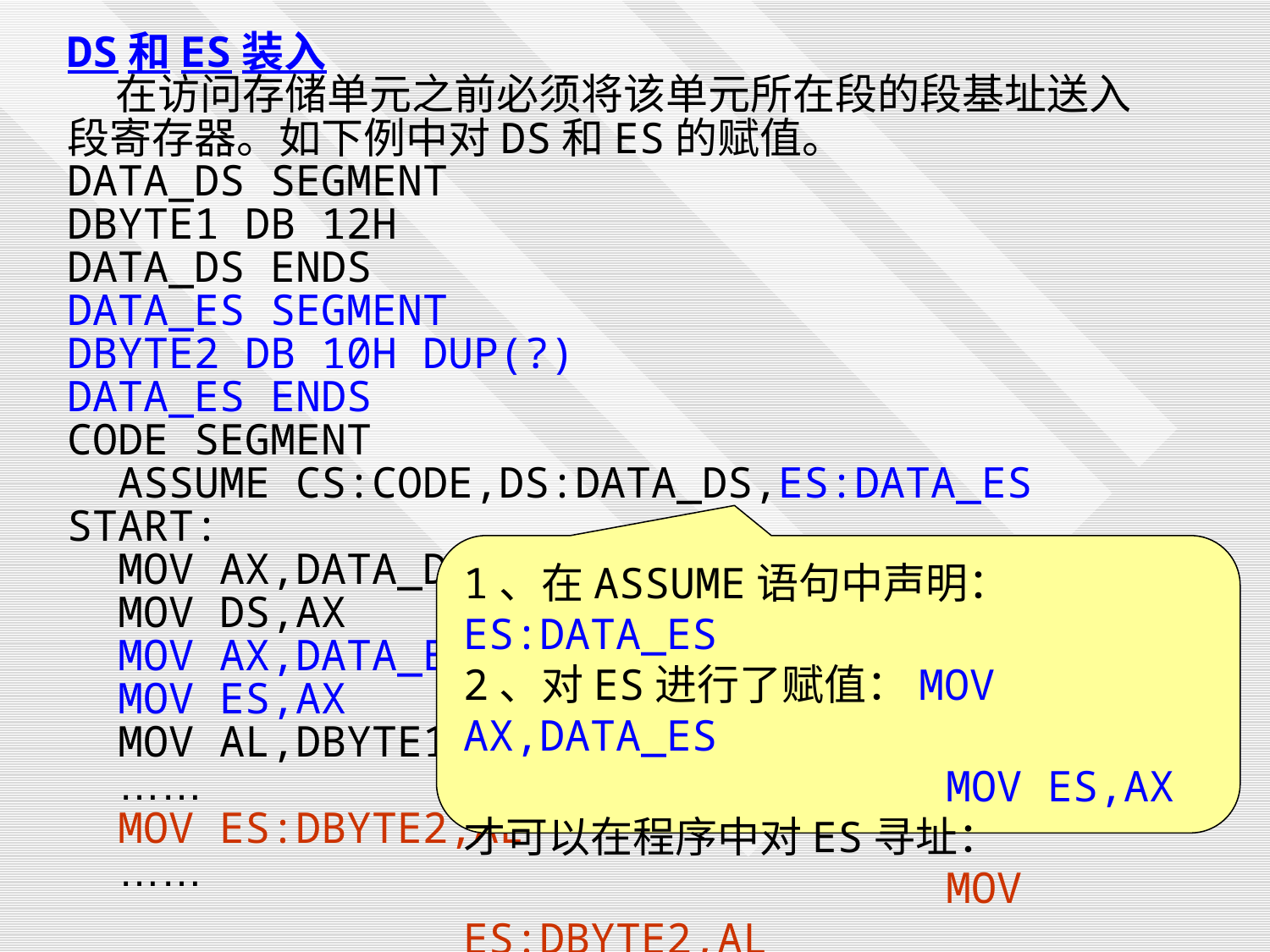

DS和ES装入
    在访问存储单元之前必须将该单元所在段的段基址送入
段寄存器。如下例中对DS和ES的赋值。
DATA_DS SEGMENT
DBYTE1 DB 12H
DATA_DS ENDS
DATA_ES SEGMENT
DBYTE2 DB 10H DUP(?)
DATA_ES ENDS
CODE SEGMENT
  ASSUME CS:CODE,DS:DATA_DS,ES:DATA_ES
START:
  MOV AX,DATA_DS
  MOV DS,AX
  MOV AX,DATA_ES
  MOV ES,AX
  MOV AL,DBYTE1
  ……
  MOV ES:DBYTE2,AL
  ……
1、在ASSUME语句中声明：ES:DATA_ES
2、对ES进行了赋值：MOV AX,DATA_ES
                   MOV ES,AX
才可以在程序中对ES寻址：
                   MOV ES:DBYTE2,AL